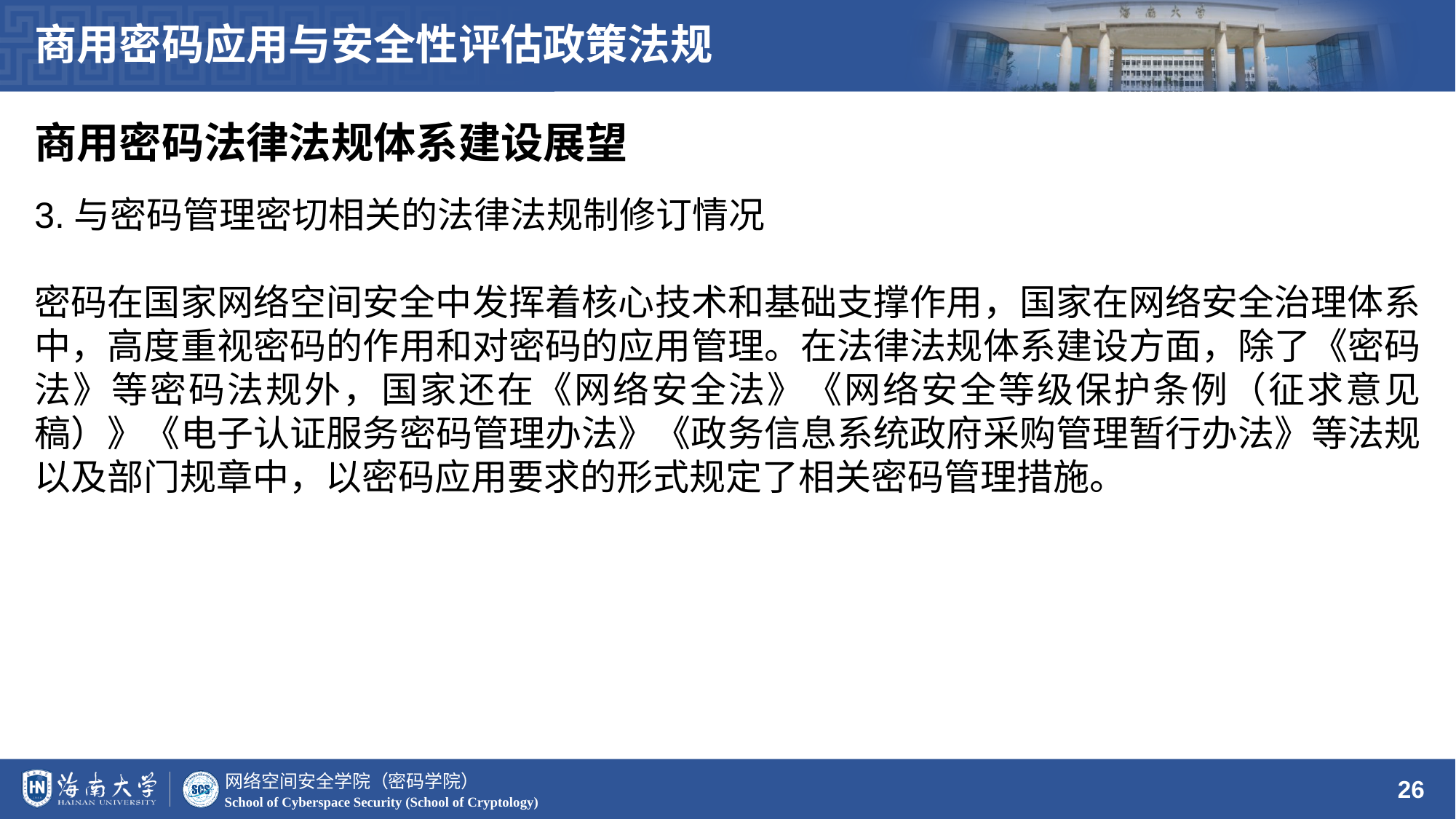

商用密码应用与安全性评估政策法规

商用密码法律法规体系建设展望
3.与密码管理密切相关的法律法规制修订情况

密码在国家网络空间安全中发挥着核心技术和基础支撑作用，国家在网络安全治理体系中，高度重视密码的作用和对密码的应用管理。在法律法规体系建设方面，除了《密码法》等密码法规外，国家还在《网络安全法》《网络安全等级保护条例（征求意见稿）》《电子认证服务密码管理办法》《政务信息系统政府采购管理暂行办法》等法规以及部门规章中，以密码应用要求的形式规定了相关密码管理措施。
26